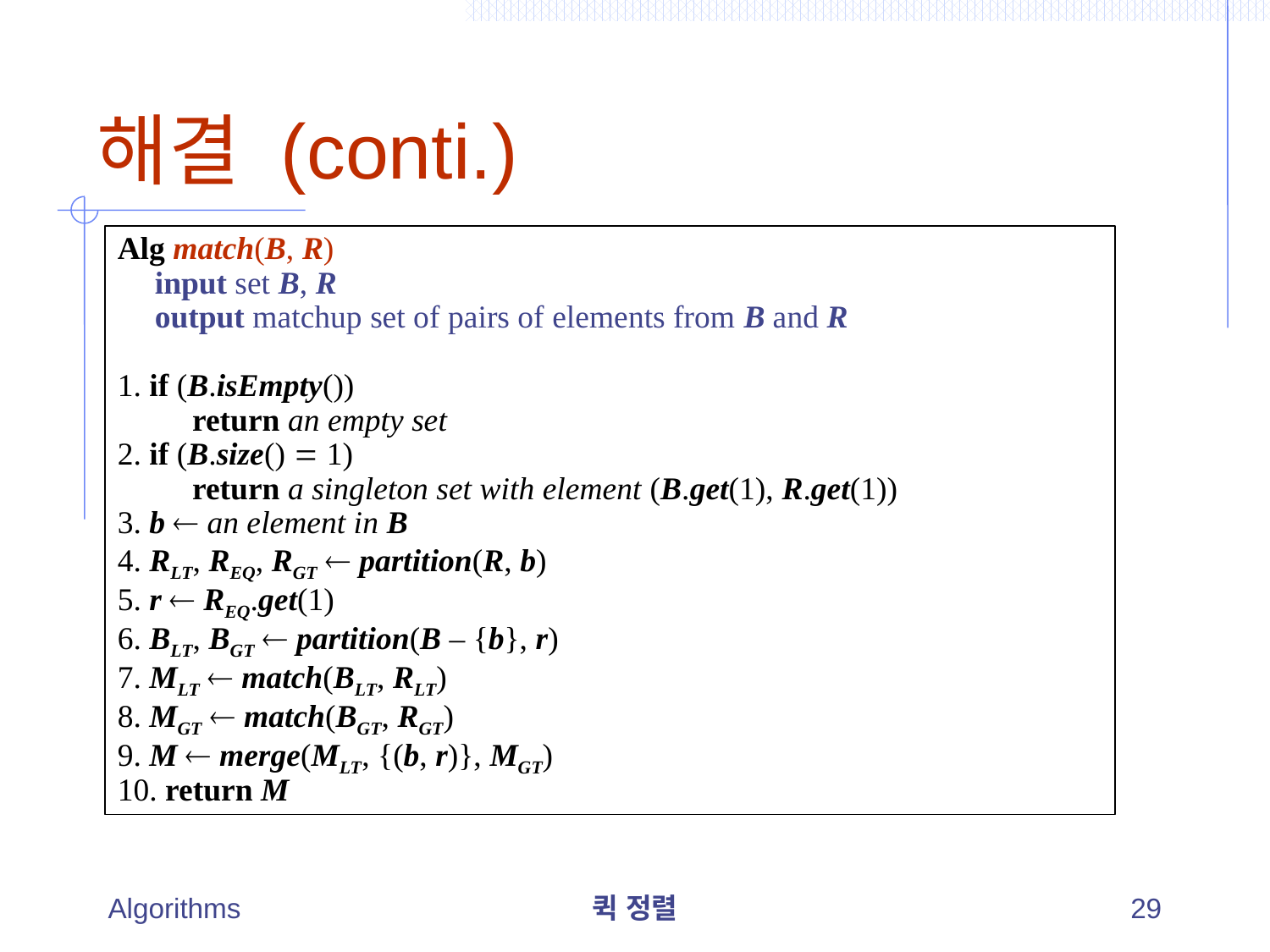

# 해결 (conti.)
Alg match(B, R)
	input set B, R
	output matchup set of pairs of elements from B and R

1. if (B.isEmpty())
		return an empty set
2. if (B.size() = 1)
		return a singleton set with element (B.get(1), R.get(1))
3. b ← an element in B
4. RLT, REQ, RGT ← partition(R, b)
5. r ← REQ.get(1)
6. BLT, BGT ← partition(B – {b}, r)
7. MLT ← match(BLT, RLT)
8. MGT ← match(BGT, RGT)
9. M ← merge(MLT, {(b, r)}, MGT)
10. return M
Algorithms
퀵 정렬
29